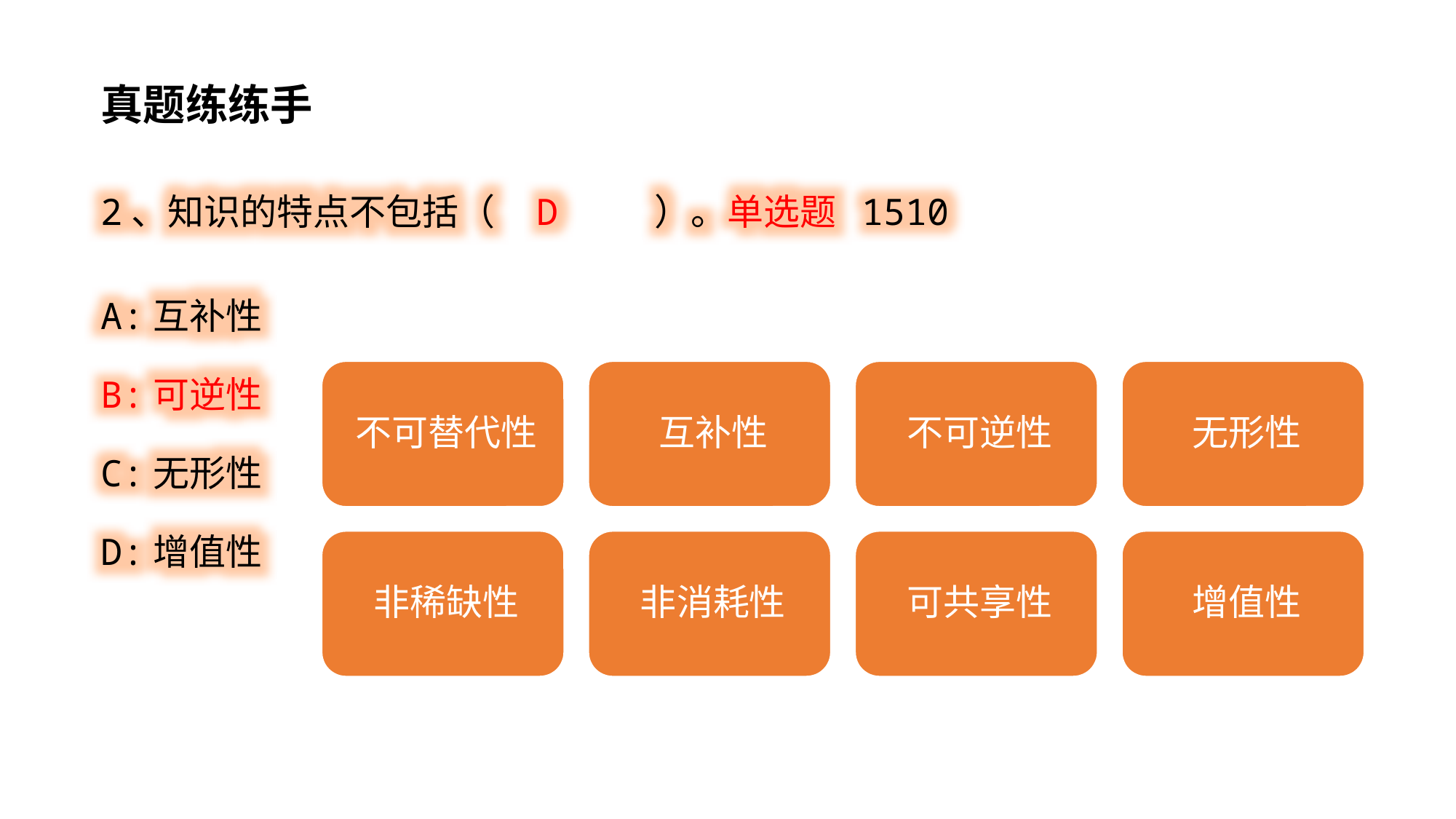

真题练练手
2、知识的特点不包括（    D    ）。单选题  1510

A:互补性

B:可逆性

C:无形性

D:增值性

不可替代性
互补性
不可逆性
无形性
非稀缺性
非消耗性
可共享性
增值性